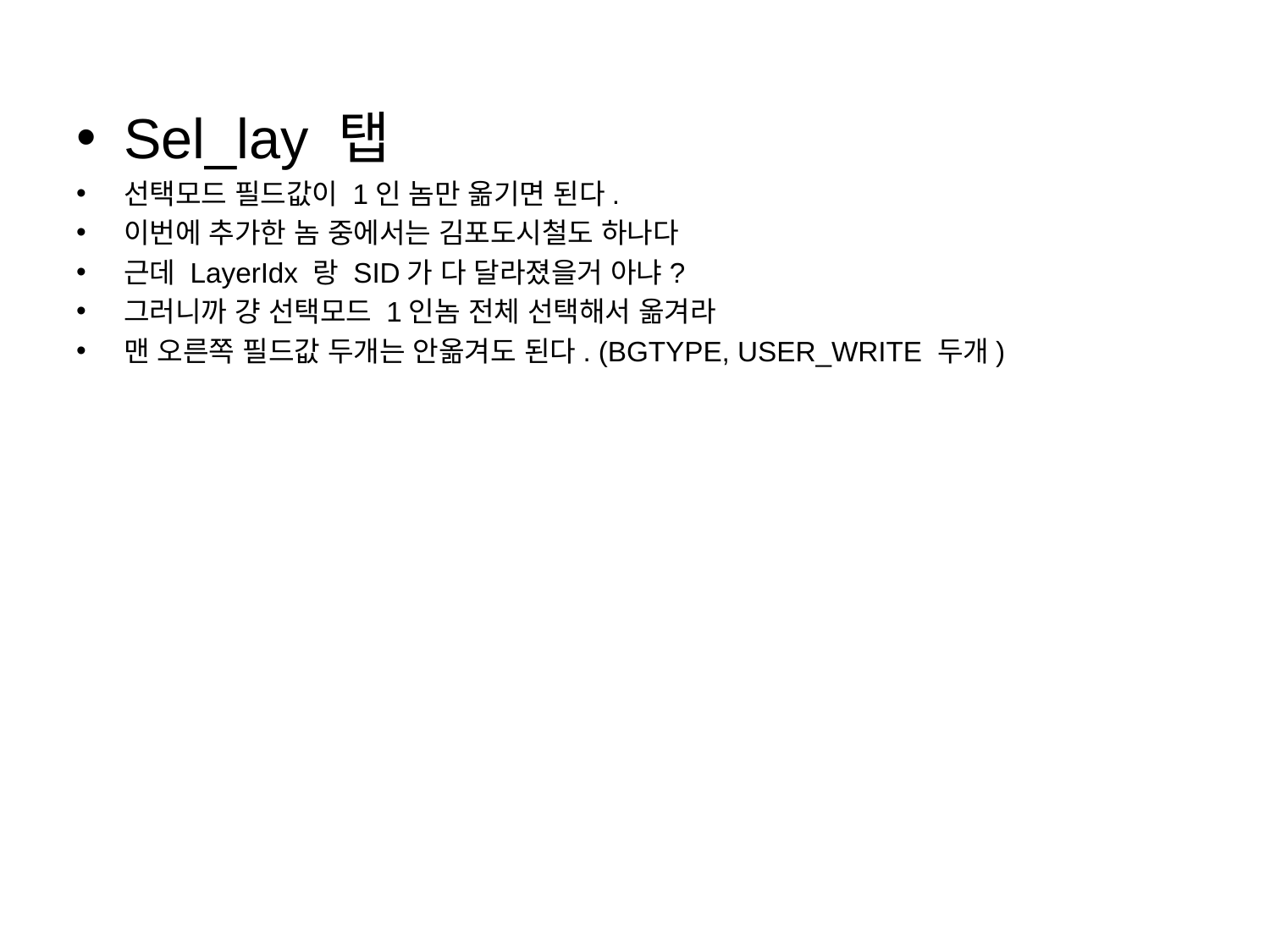

Sel_lay 탭
선택모드 필드값이 1인 놈만 옮기면 된다.
이번에 추가한 놈 중에서는 김포도시철도 하나다
근데 LayerIdx 랑 SID가 다 달라졌을거 아냐?
그러니까 걍 선택모드 1인놈 전체 선택해서 옮겨라
맨 오른쪽 필드값 두개는 안옮겨도 된다. (BGTYPE, USER_WRITE 두개)